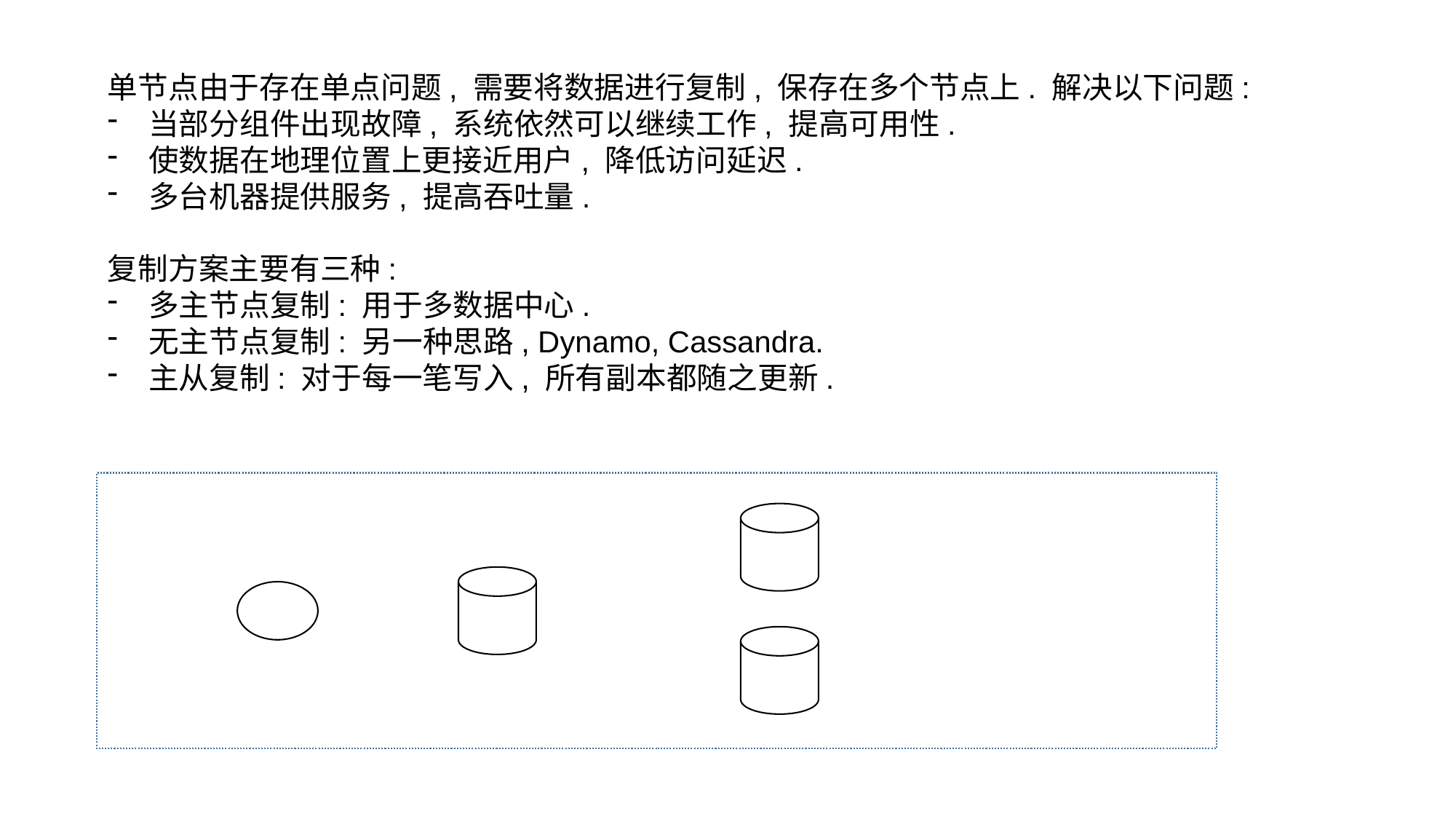

单节点由于存在单点问题, 需要将数据进行复制, 保存在多个节点上. 解决以下问题:
当部分组件出现故障, 系统依然可以继续工作, 提高可用性.
使数据在地理位置上更接近用户, 降低访问延迟.
多台机器提供服务, 提高吞吐量.
复制方案主要有三种:
多主节点复制: 用于多数据中心.
无主节点复制: 另一种思路, Dynamo, Cassandra.
主从复制: 对于每一笔写入, 所有副本都随之更新.